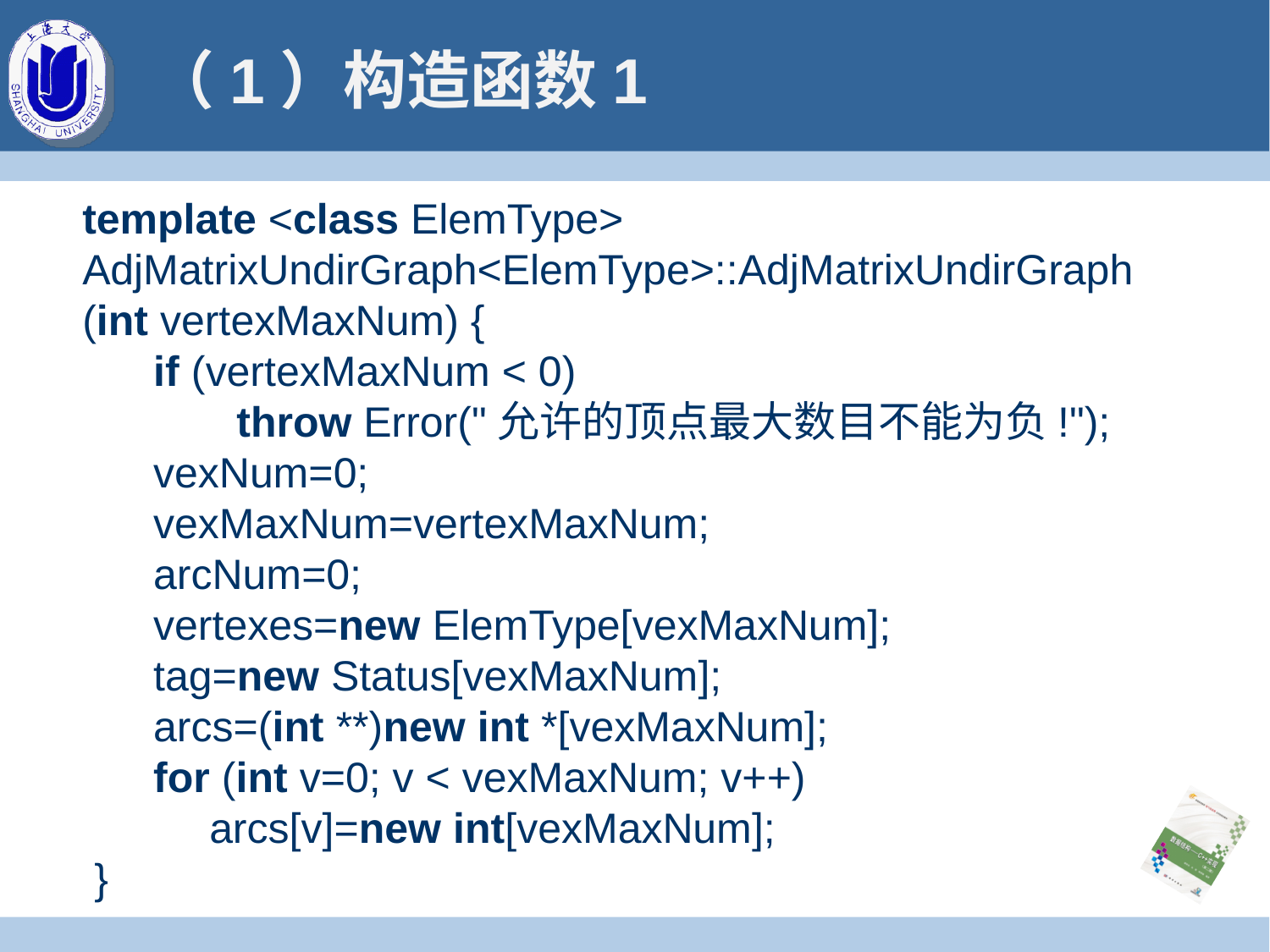

# （1）构造函数1
template <class ElemType>
AdjMatrixUndirGraph<ElemType>::AdjMatrixUndirGraph(int vertexMaxNum) {
      if (vertexMaxNum < 0)
             throw Error("允许的顶点最大数目不能为负!");
      vexNum=0;
      vexMaxNum=vertexMaxNum;
      arcNum=0;
      vertexes=new ElemType[vexMaxNum];
      tag=new Status[vexMaxNum];
      arcs=(int **)new int *[vexMaxNum];
      for (int v=0; v < vexMaxNum; v++)
	arcs[v]=new int[vexMaxNum];
 }